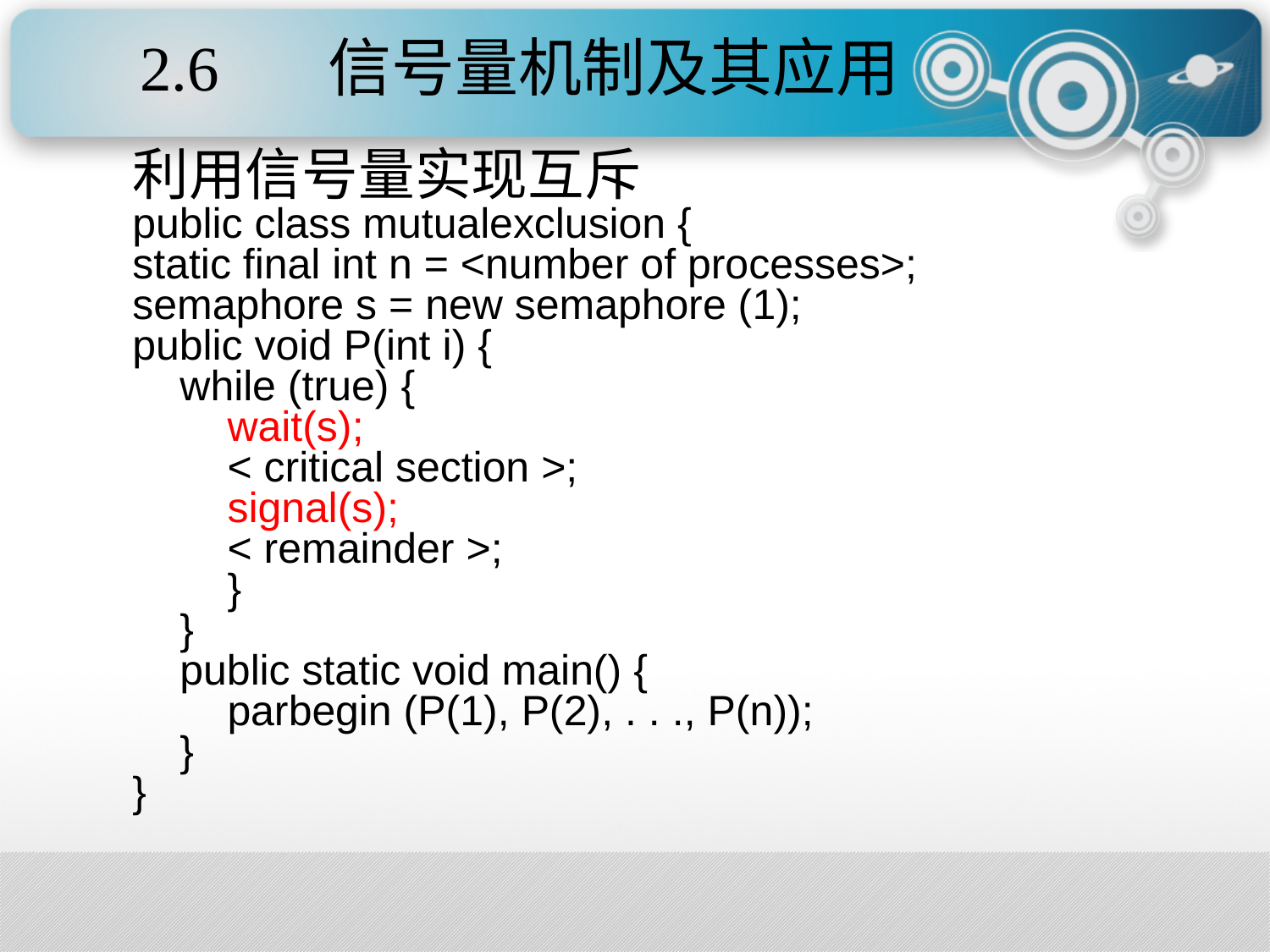

2.6	    信号量机制及其应用
利用信号量实现互斥
public class mutualexclusion {
static final int n = <number of processes>;
semaphore s = new semaphore (1);
public void P(int i) {
    while (true) {
        wait(s);
        < critical section >;
        signal(s);
        < remainder >;
        }
    }
    public static void main() {
        parbegin (P(1), P(2), . . ., P(n));
    }
}